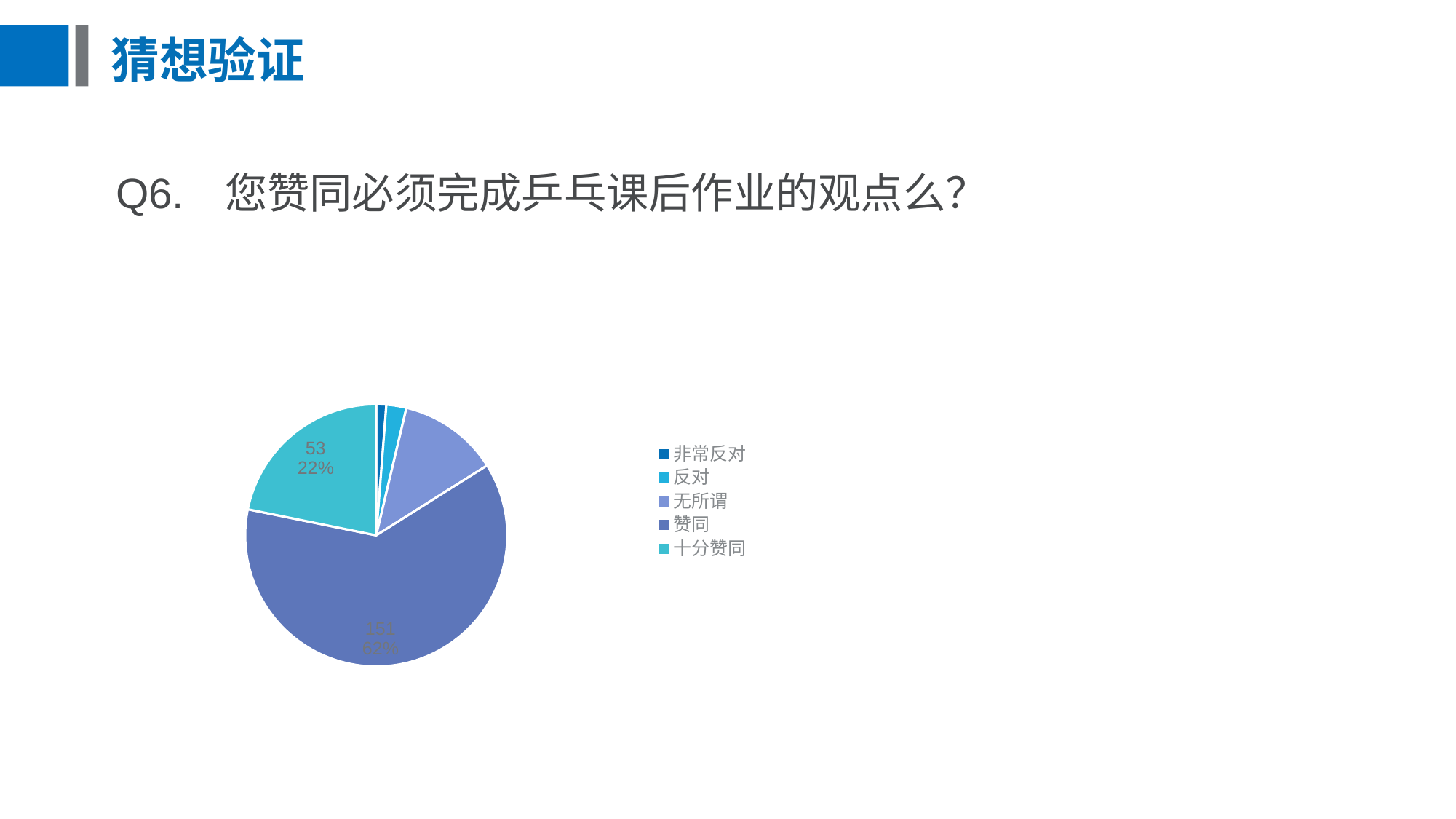

# 猜想验证
Q6.	您赞同必须完成乒乓课后作业的观点么？

### Chart

| Category | 选项分布 |
|---|---|
| 非常反对 | 3.0 |
| 反对 | 6.0 |
| 无所谓 | 30.0 |
| 赞同 | 151.0 |
| 十分赞同 | 53.0 |